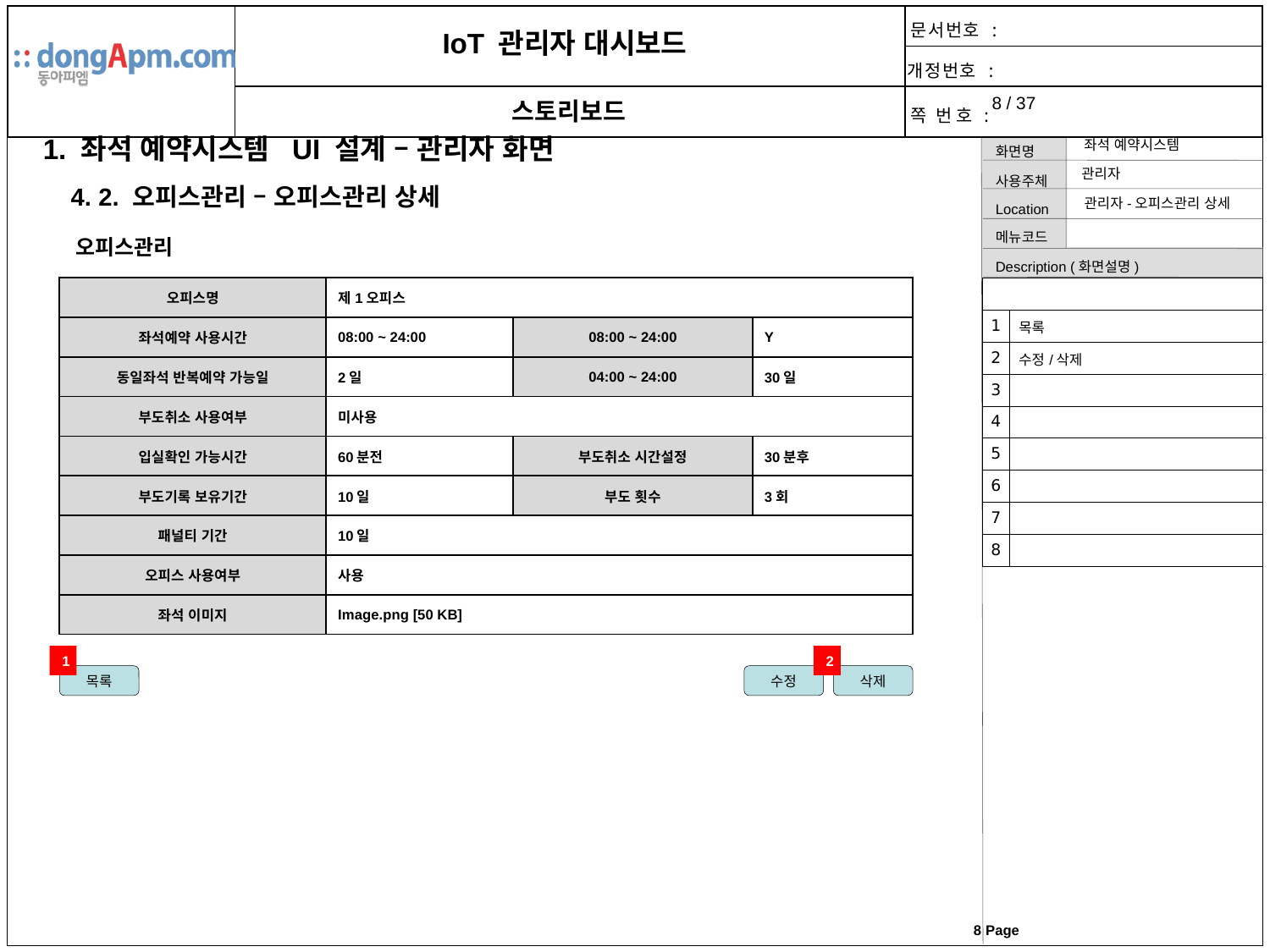

1. 좌석 예약시스템  UI 설계 – 관리자 화면
좌석 예약시스템
관리자
4. 2. 오피스관리 – 오피스관리 상세
관리자-오피스관리 상세
오피스관리
| 오피스명 | 제1오피스 |  |  |
| --- | --- | --- | --- |
| 좌석예약 사용시간 | 08:00 ~ 24:00 | 08:00 ~ 24:00 | Y |
| 동일좌석 반복예약 가능일 | 2일 | 04:00 ~ 24:00 | 30일 |
| 부도취소 사용여부 | 미사용 |  |  |
| 입실확인 가능시간 | 60분전 | 부도취소 시간설정 | 30분후 |
| 부도기록 보유기간 | 10일 | 부도 횟수 | 3회 |
| 패널티 기간 | 10일 |  |  |
| 오피스 사용여부 | 사용 |  |  |
| 좌석 이미지 | Image.png [50 KB] |  |  |
|  |  |
| --- | --- |
| 1 | 목록 |
| 2 | 수정/삭제 |
| 3 |  |
| 4 |  |
| 5 |  |
| 6 |  |
| 7 |  |
| 8 |  |
1
2
목록
수정
삭제